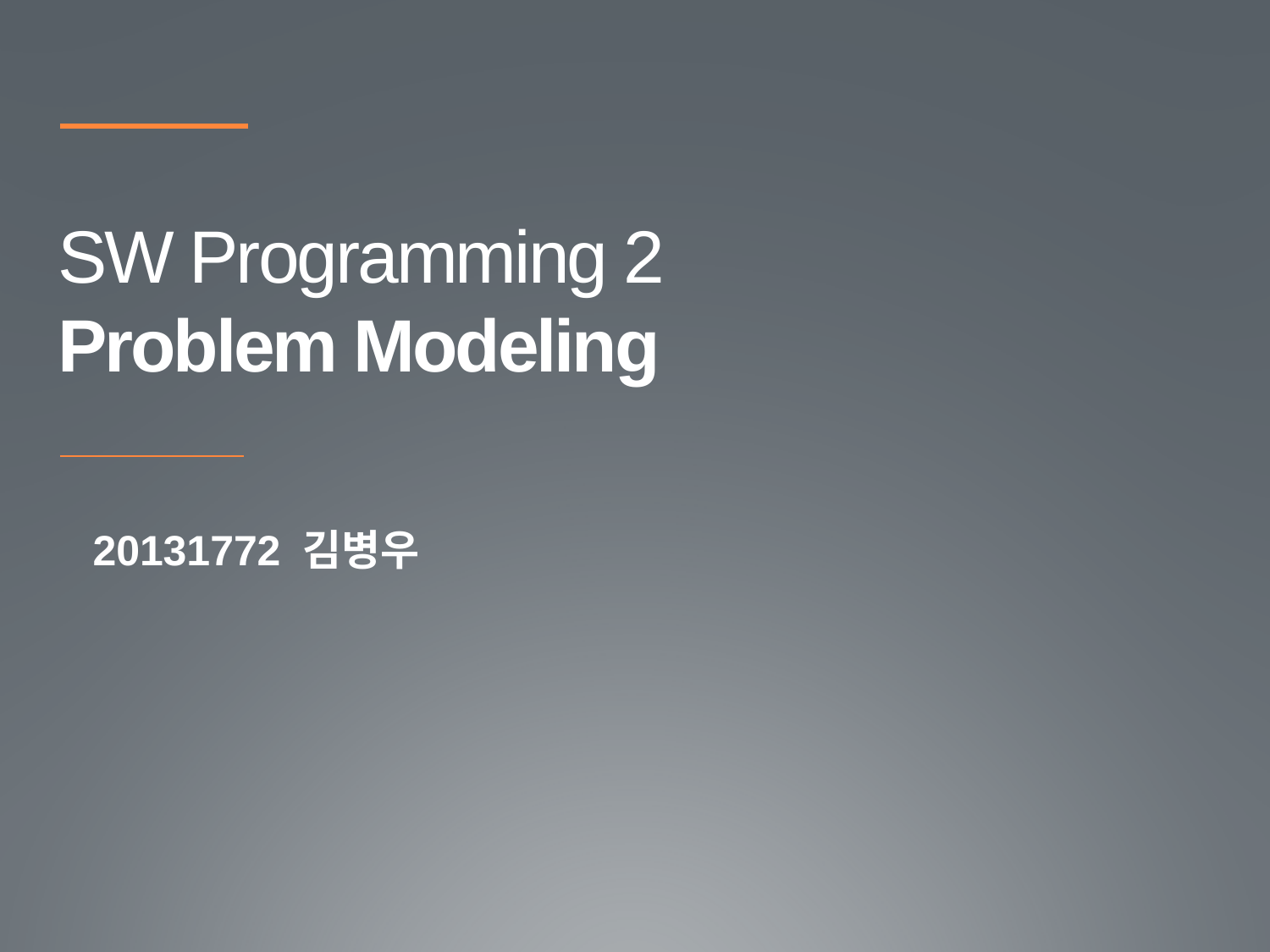

SW Programming 2
Problem Modeling
20131772 김병우